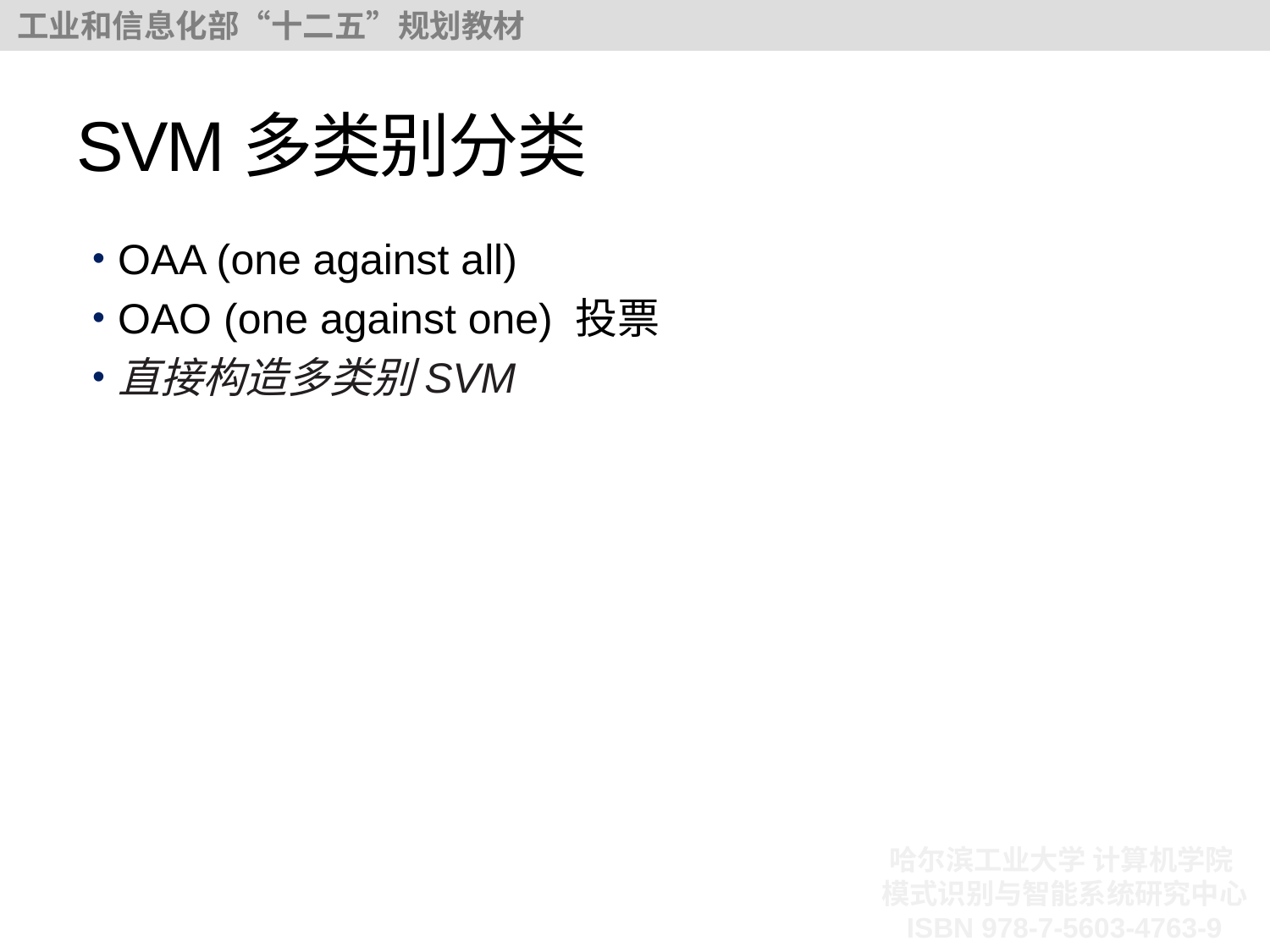

# SVM多类别分类
OAA (one against all)
OAO (one against one) 投票
直接构造多类别SVM